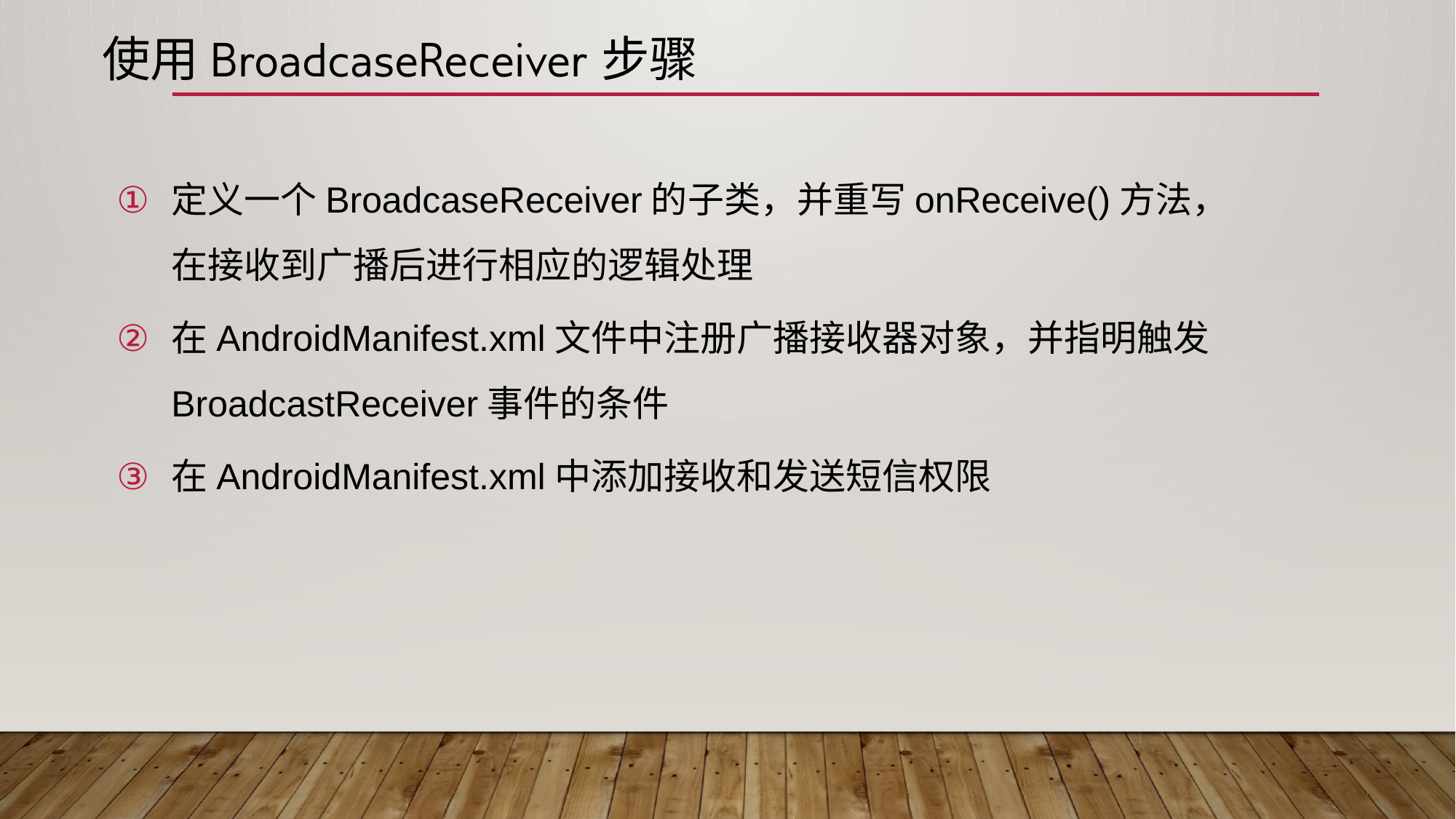

# 使用BroadcaseReceiver步骤
定义一个BroadcaseReceiver的子类，并重写onReceive()方法，在接收到广播后进行相应的逻辑处理
在AndroidManifest.xml文件中注册广播接收器对象，并指明触发BroadcastReceiver事件的条件
在AndroidManifest.xml中添加接收和发送短信权限